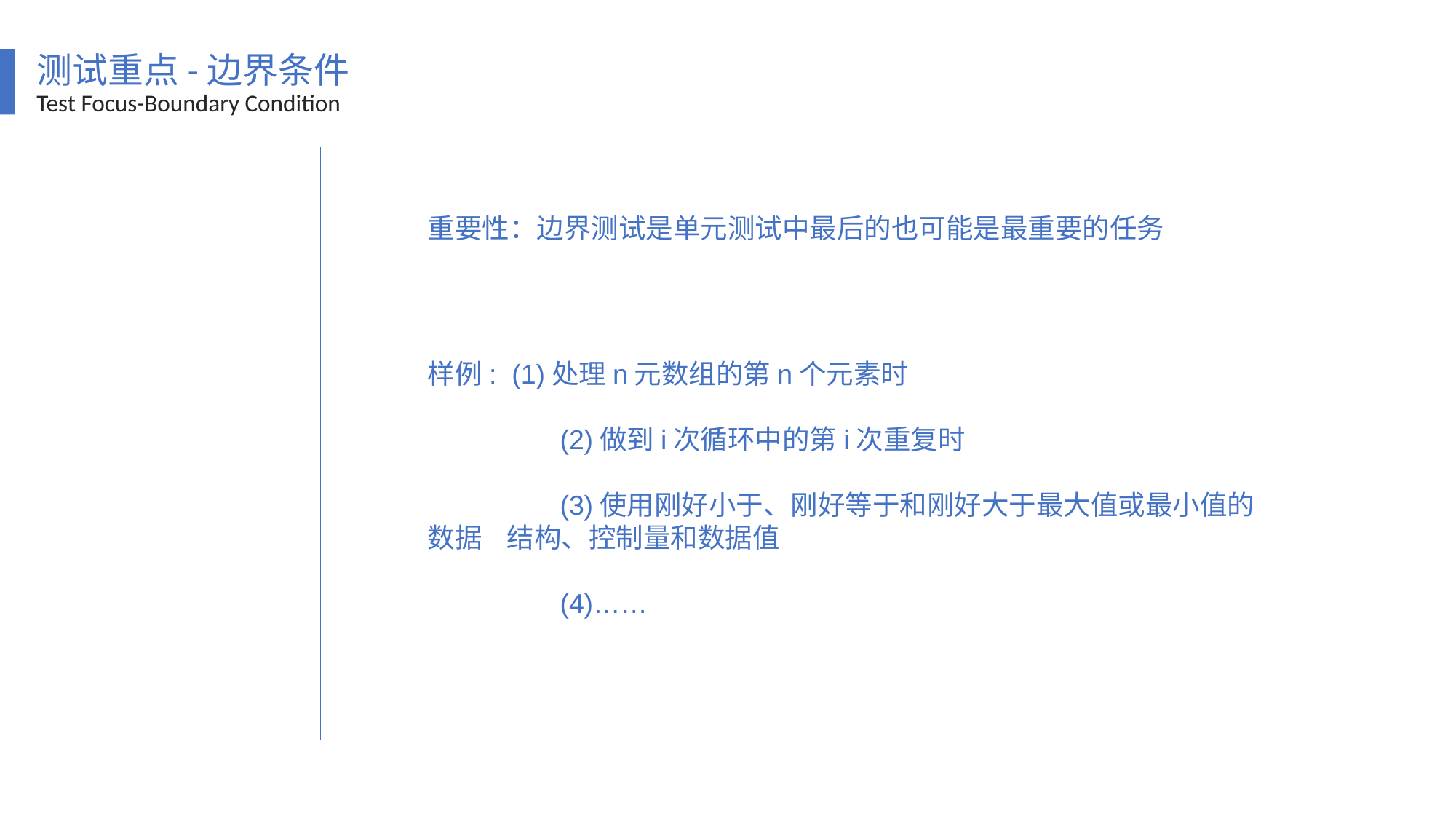

测试重点-边界条件
Test Focus-Boundary Condition
重要性：边界测试是单元测试中最后的也可能是最重要的任务
样例:  (1)处理n元数组的第n个元素时

	   (2)做到i次循环中的第i次重复时

	   (3)使用刚好小于、刚好等于和刚好大于最大值或最小值的数据    结构、控制量和数据值

	   (4)……